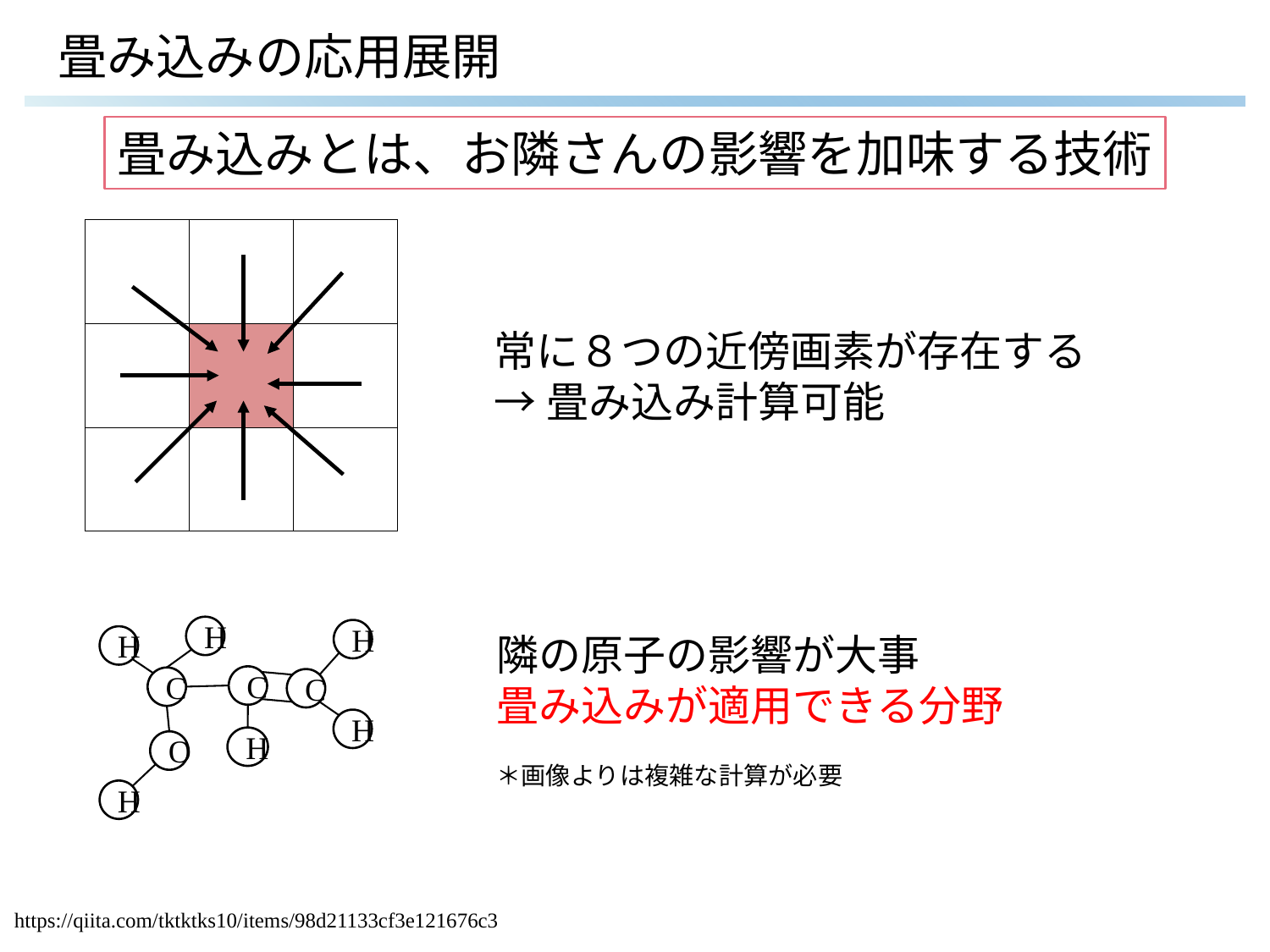

# 畳み込みの応用展開
畳み込みとは、お隣さんの影響を加味する技術
|  |  |  |
| --- | --- | --- |
|  |  |  |
|  |  |  |
常に８つの近傍画素が存在する
→畳み込み計算可能
H
H
H
C
C
C
H
H
O
H
隣の原子の影響が大事
畳み込みが適用できる分野

＊画像よりは複雑な計算が必要

https://qiita.com/tktktks10/items/98d21133cf3e121676c3